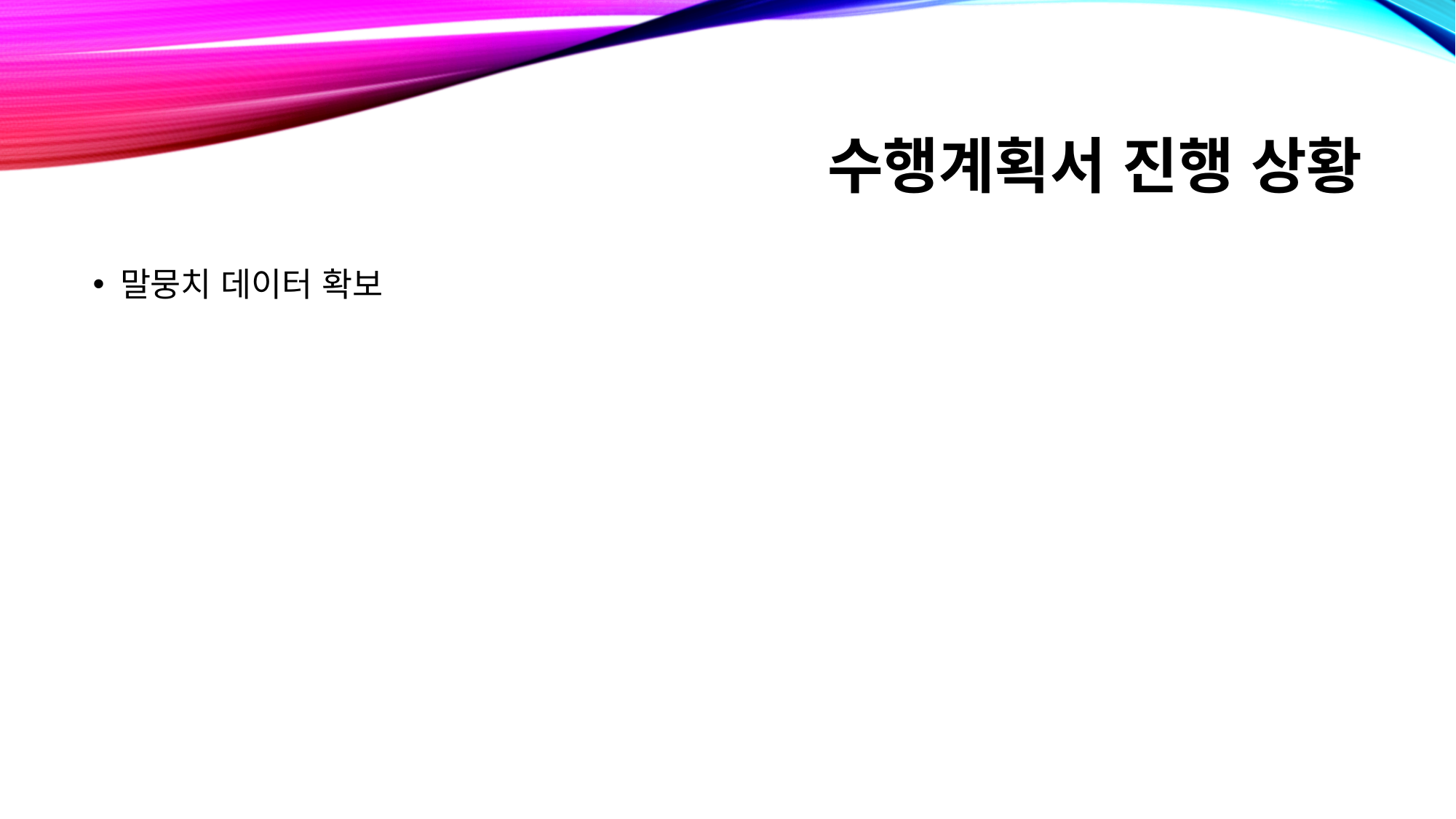

# 수행계획서 진행 상황
말뭉치 데이터 확보